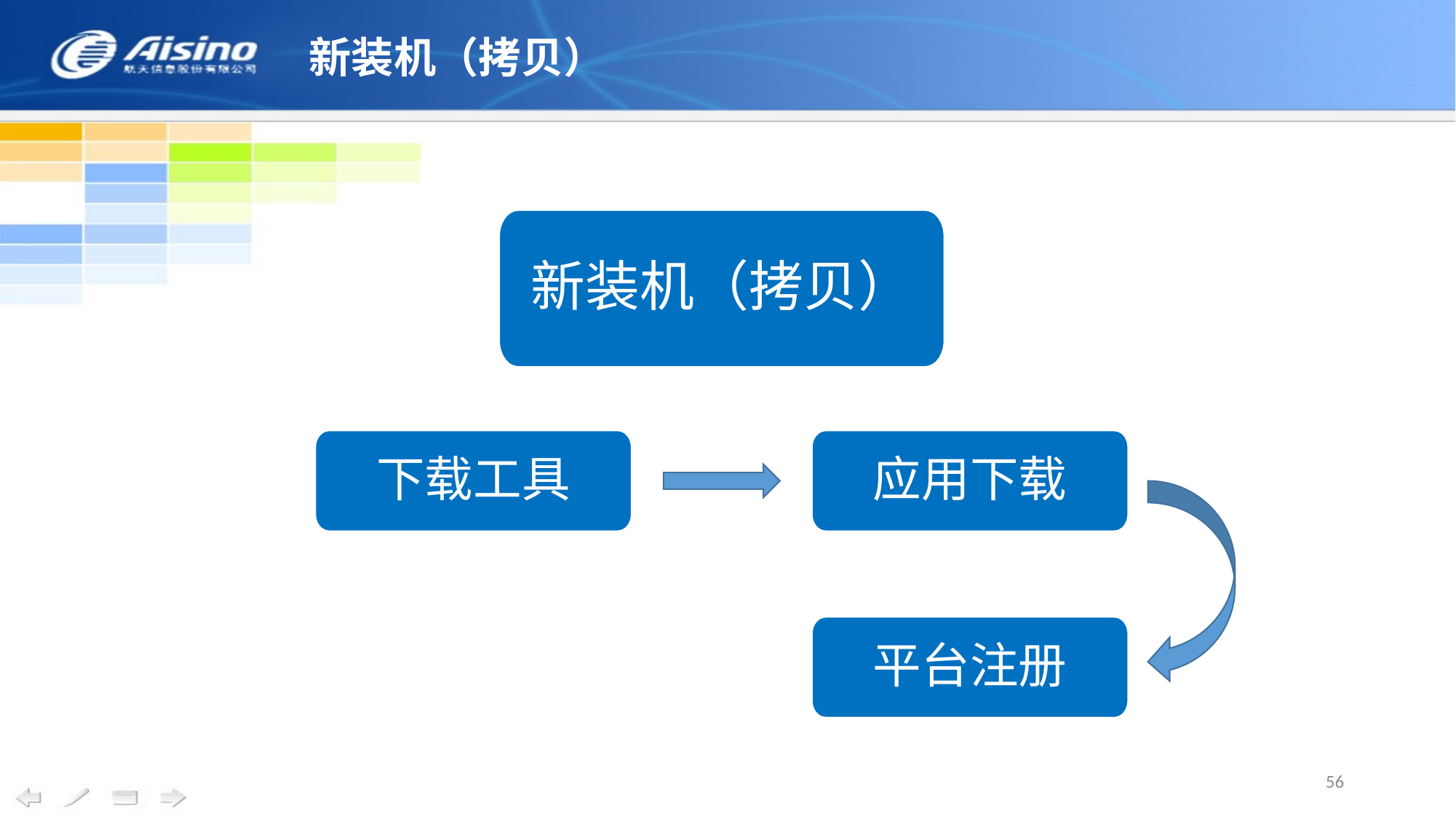

# 新装机（拷贝）
新装机（拷贝）
下载工具
应用下载

平台注册
56